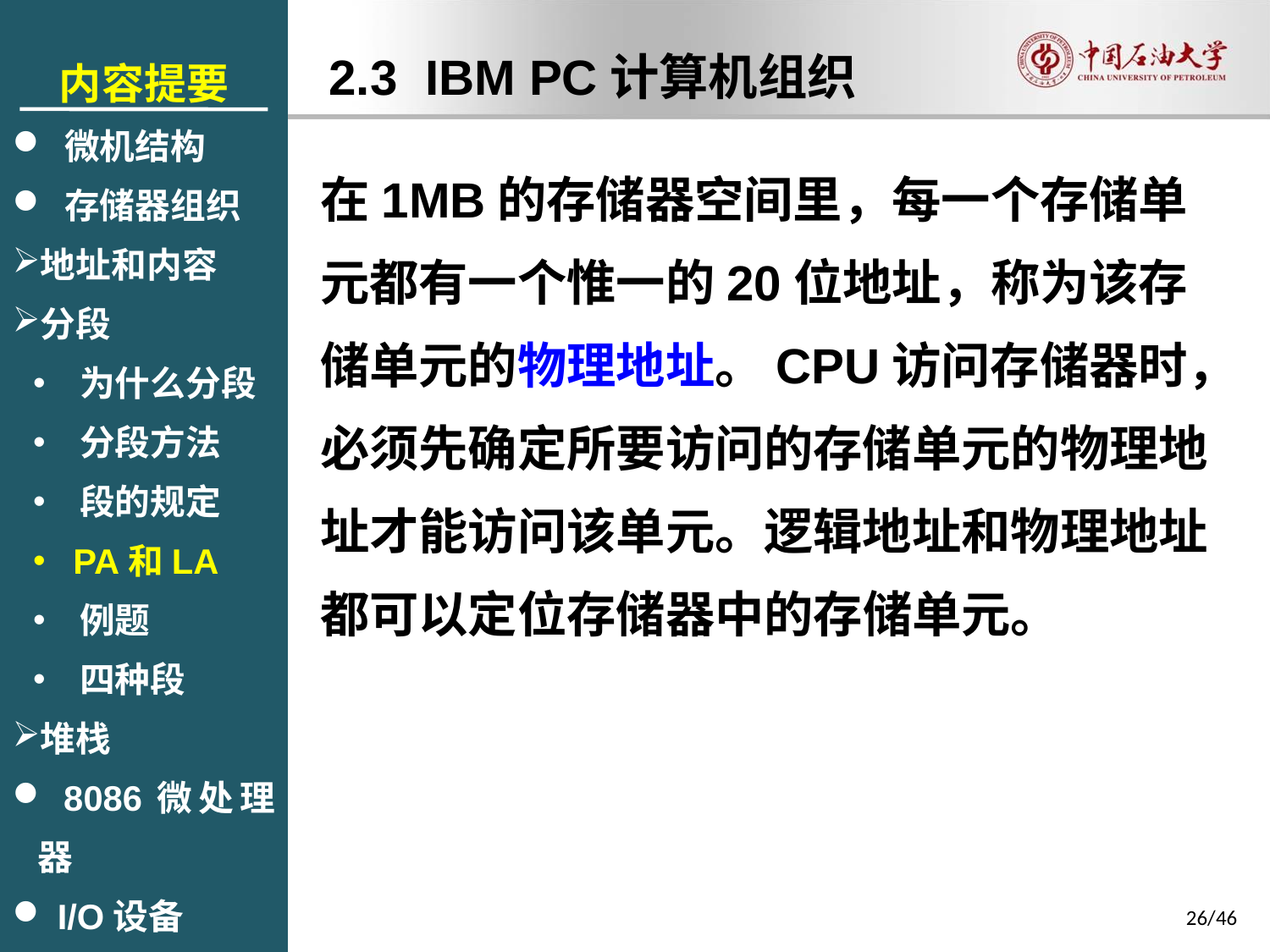

内容提要
 微机结构
 存储器组织
地址和内容
分段
 为什么分段
 分段方法
 段的规定
 PA和LA
 例题
 四种段
堆栈
 8086微处理器
 I/O设备
2.3  IBM PC计算机组织
在1MB的存储器空间里，每一个存储单元都有一个惟一的20位地址，称为该存储单元的物理地址。CPU访问存储器时，必须先确定所要访问的存储单元的物理地址才能访问该单元。逻辑地址和物理地址都可以定位存储器中的存储单元。
26/46